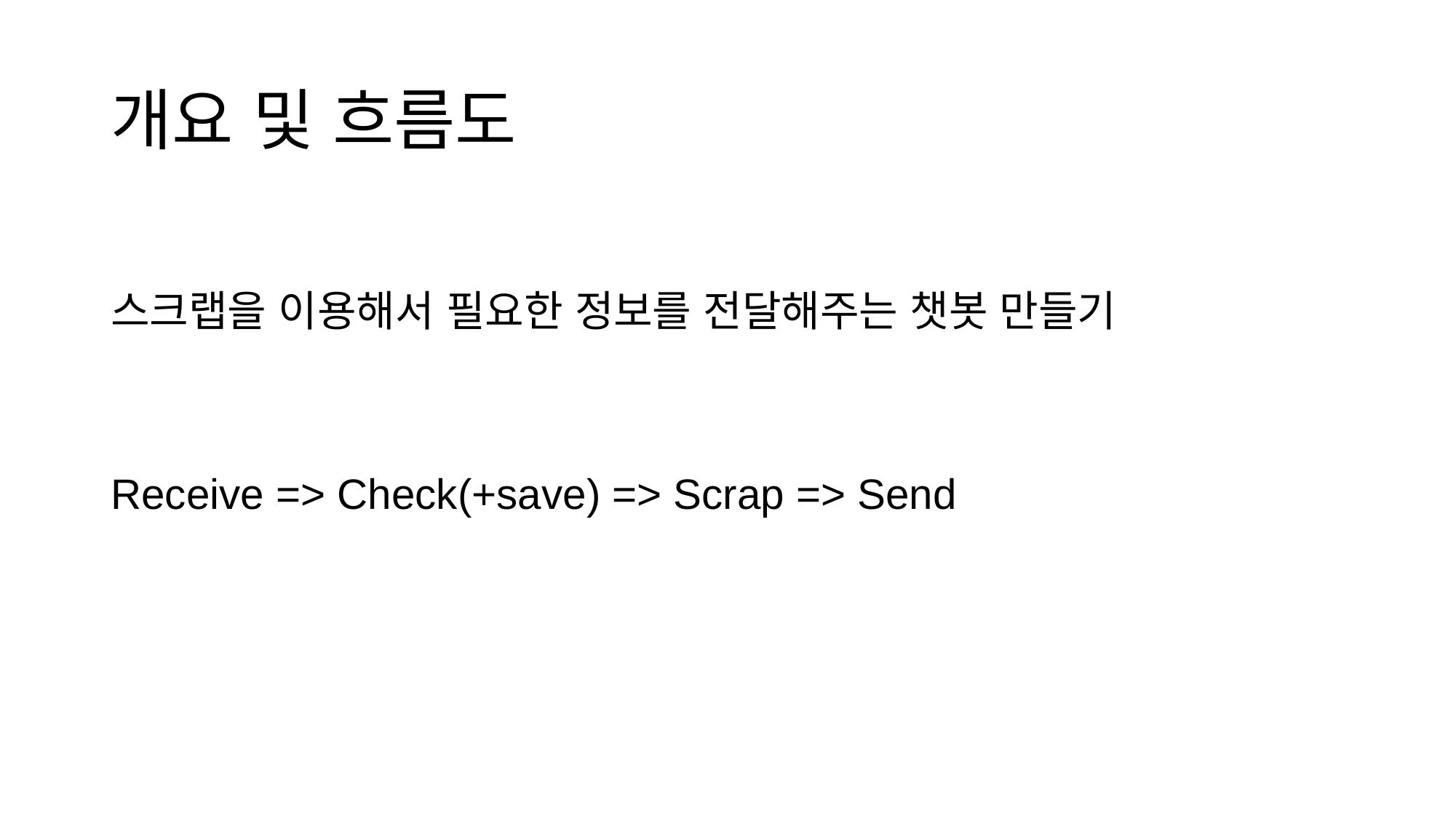

# 개요 및 흐름도

스크랩을 이용해서 필요한 정보를 전달해주는 챗봇 만들기

Receive => Check(+save) => Scrap => Send